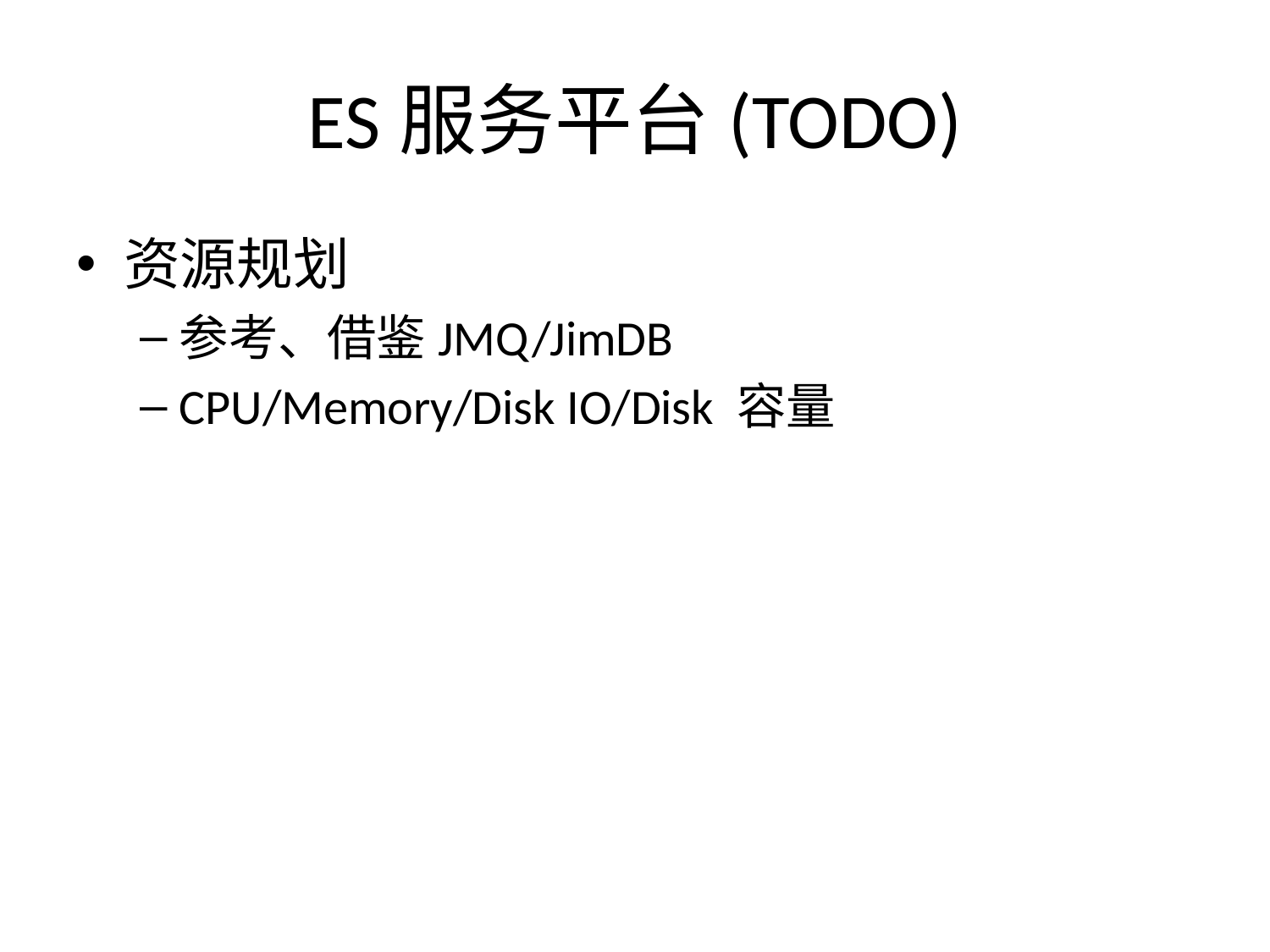

# ES服务平台(TODO)
资源规划
参考、借鉴JMQ/JimDB
CPU/Memory/Disk IO/Disk 容量